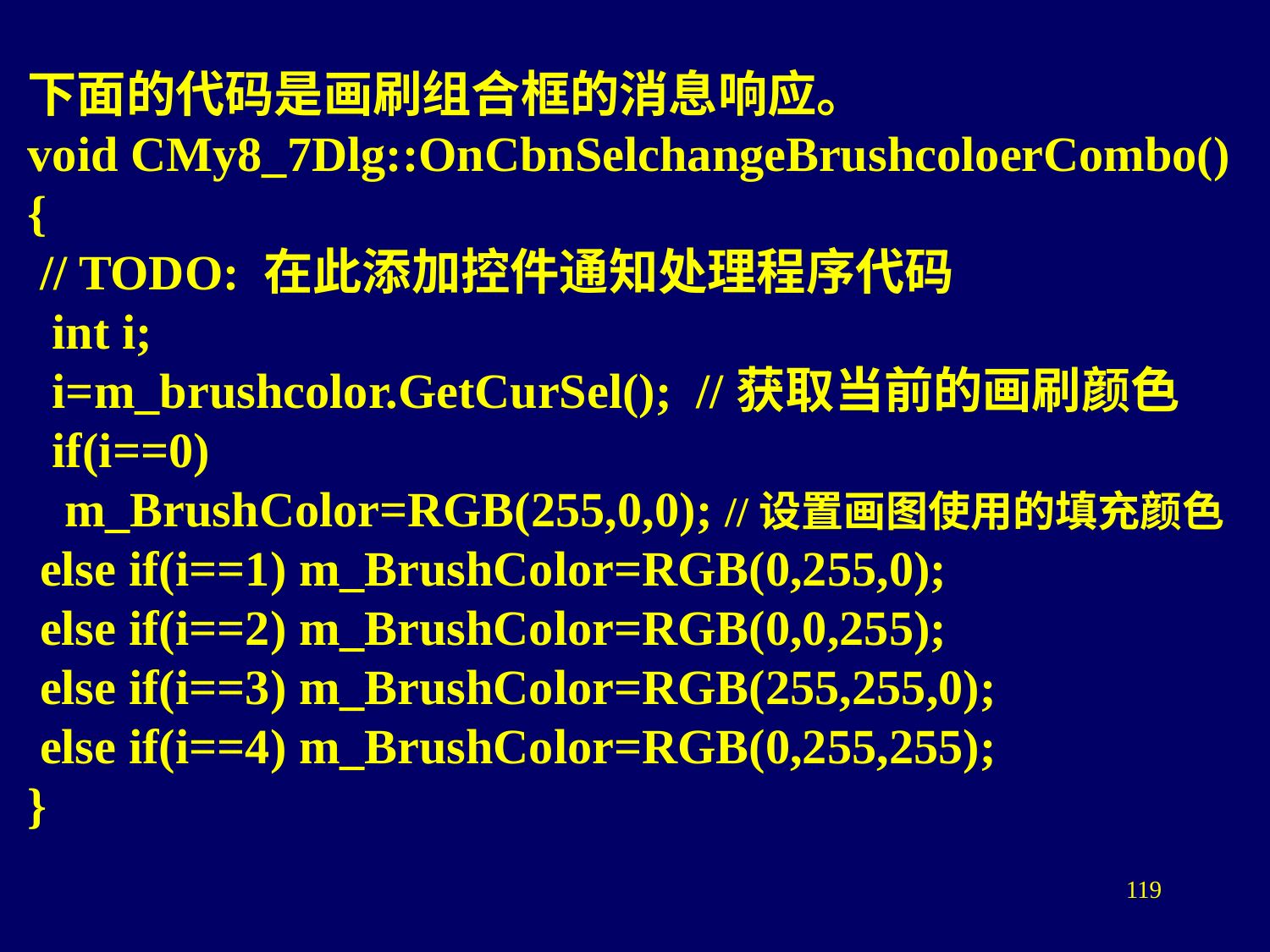

下面的代码是画刷组合框的消息响应。
void CMy8_7Dlg::OnCbnSelchangeBrushcoloerCombo()
{
 // TODO: 在此添加控件通知处理程序代码
  int i;
  i=m_brushcolor.GetCurSel();  //获取当前的画刷颜色
  if(i==0)
   m_BrushColor=RGB(255,0,0); //设置画图使用的填充颜色
 else if(i==1) m_BrushColor=RGB(0,255,0);
 else if(i==2) m_BrushColor=RGB(0,0,255);
 else if(i==3) m_BrushColor=RGB(255,255,0);
 else if(i==4) m_BrushColor=RGB(0,255,255);
}
119